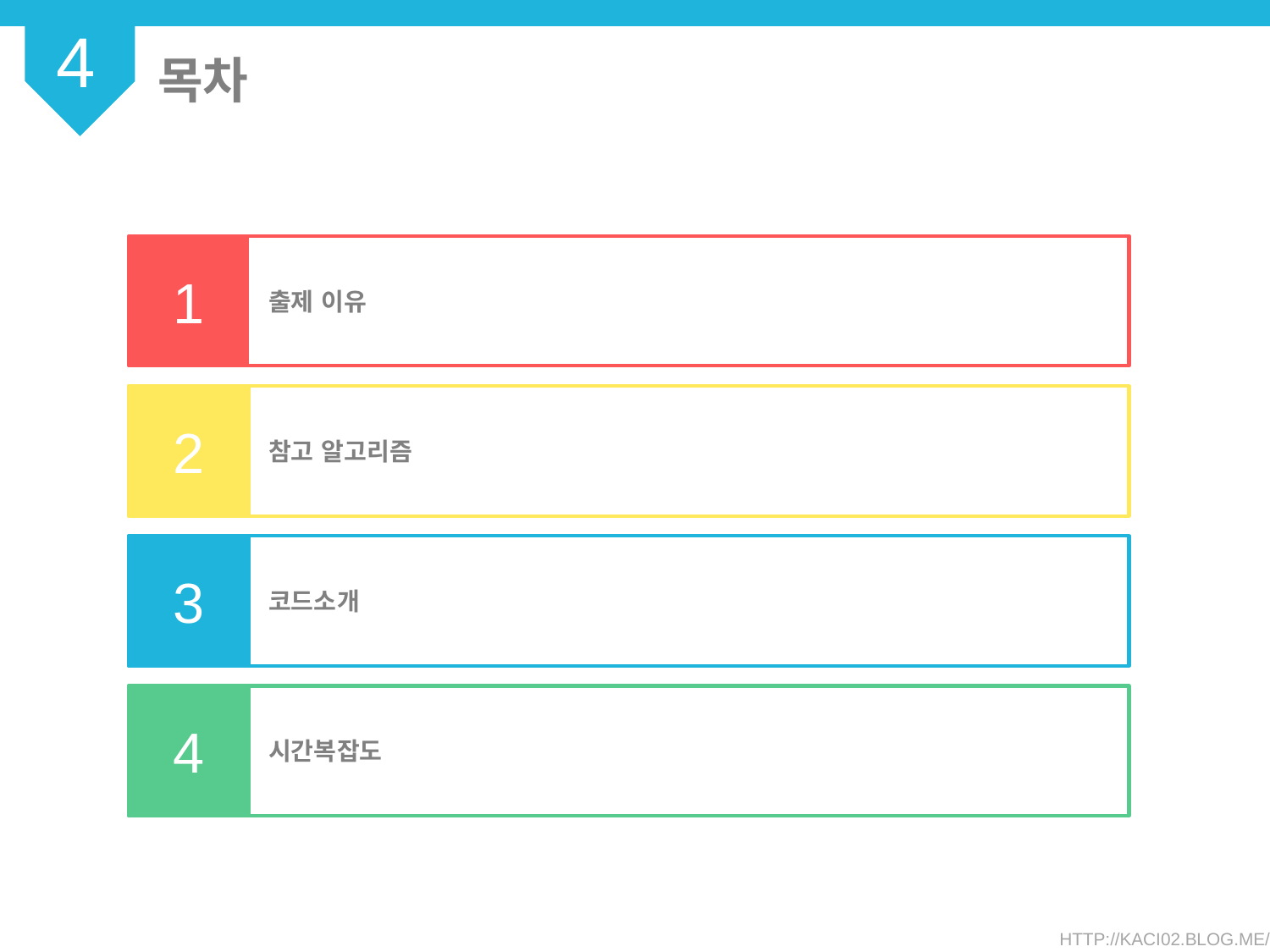

4

목차
	출제 이유
1
	참고 알고리즘
2
	코드소개
3
	시간복잡도
4
HTTP://KACI02.BLOG.ME/